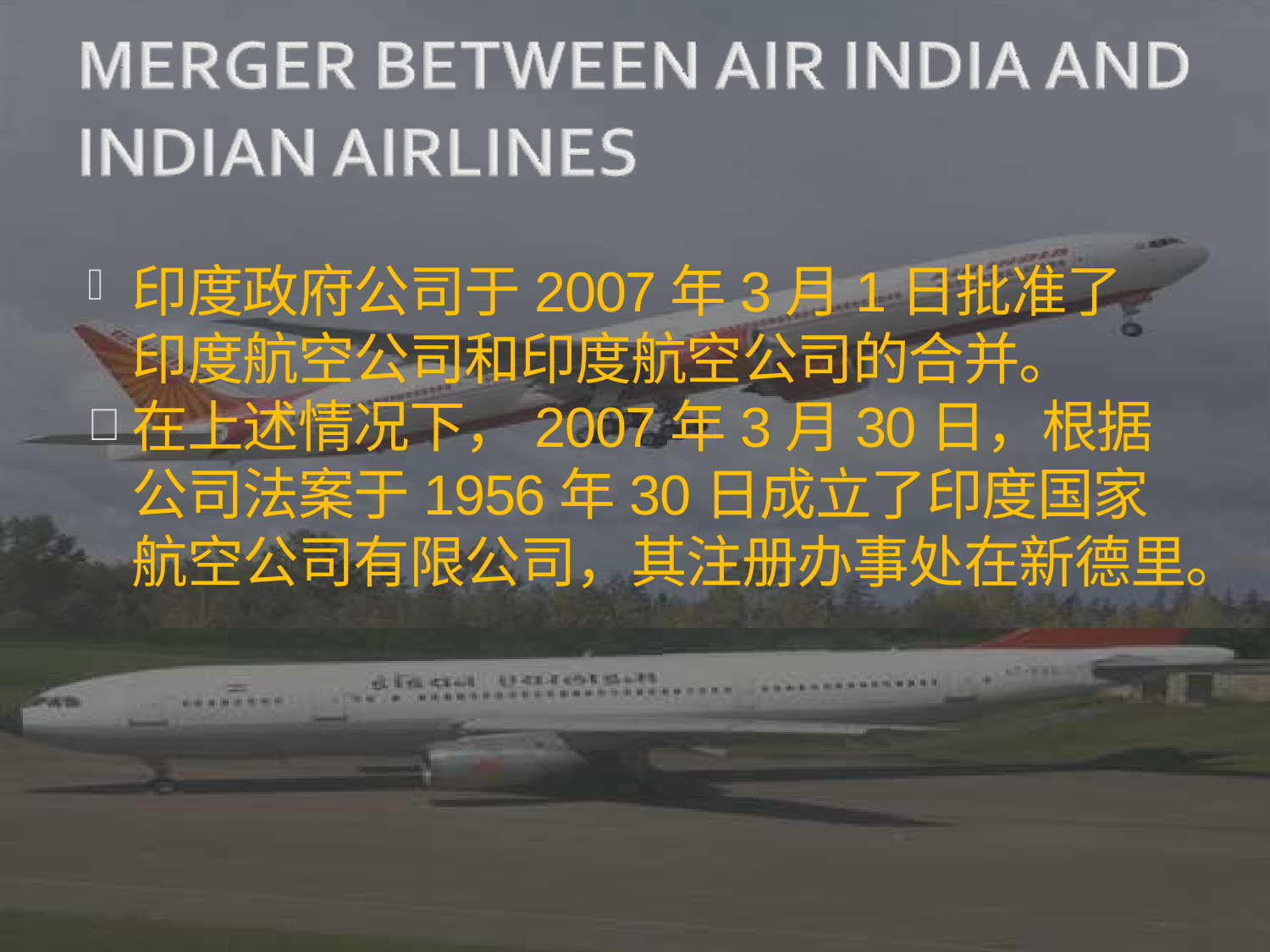

印度政府公司于2007年3月1日批准了印度航空公司和印度航空公司的合并。
在上述情况下，2007年3月30日，根据公司法案于1956年30日成立了印度国家航空公司有限公司，其注册办事处在新德里。